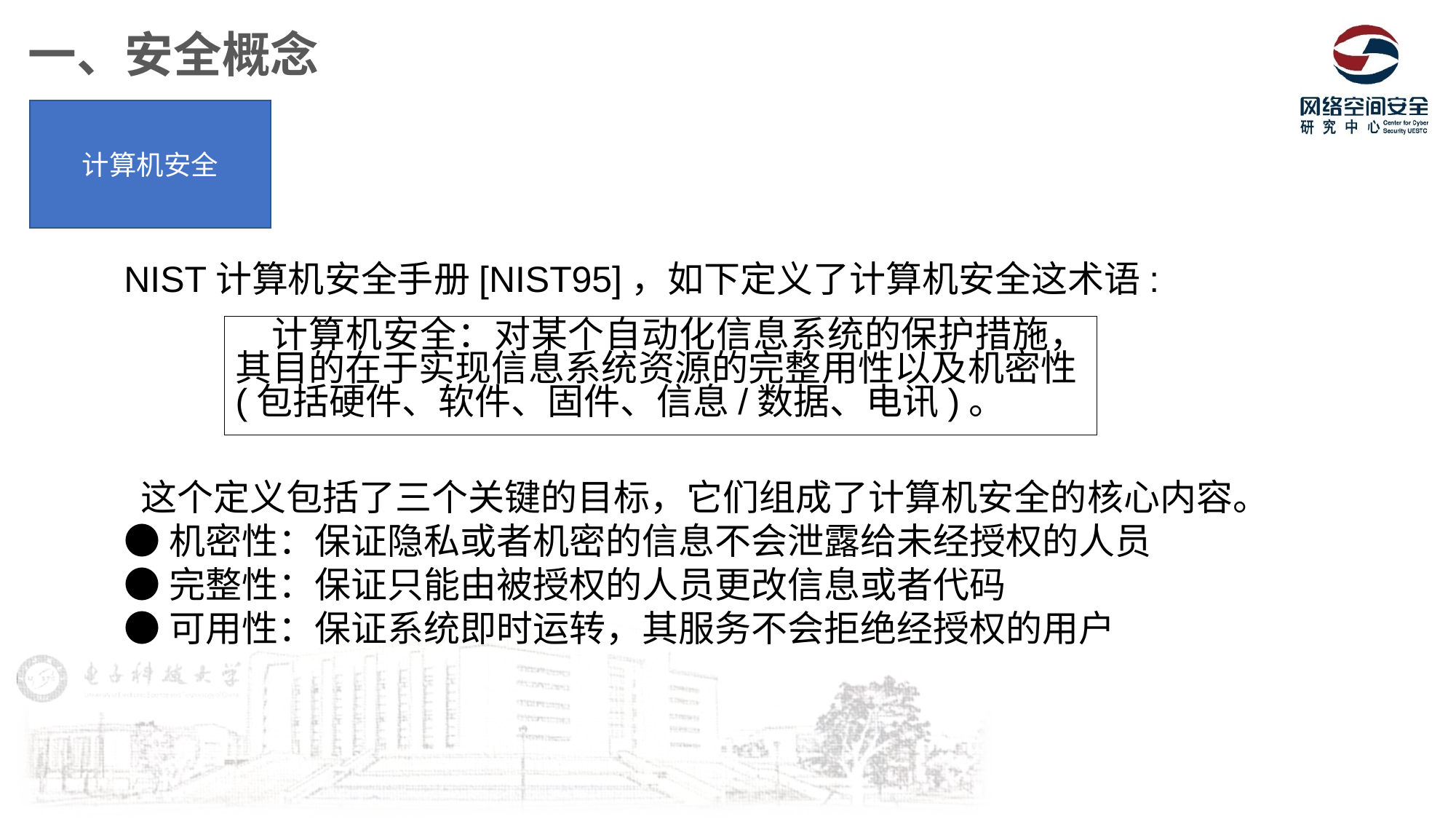

一、安全概念
计算机安全
NIST计算机安全手册[NIST95]，如下定义了计算机安全这术语:

 这个定义包括了三个关键的目标，它们组成了计算机安全的核心内容。
●机密性：保证隐私或者机密的信息不会泄露给未经授权的人员
●完整性：保证只能由被授权的人员更改信息或者代码
●可用性：保证系统即时运转，其服务不会拒绝经授权的用户
计算机安全：对某个自动化信息系统的保护措施，其目的在于实现信息系统资源的完整用性以及机密性(包括硬件、软件、固件、信息/数据、电讯)。